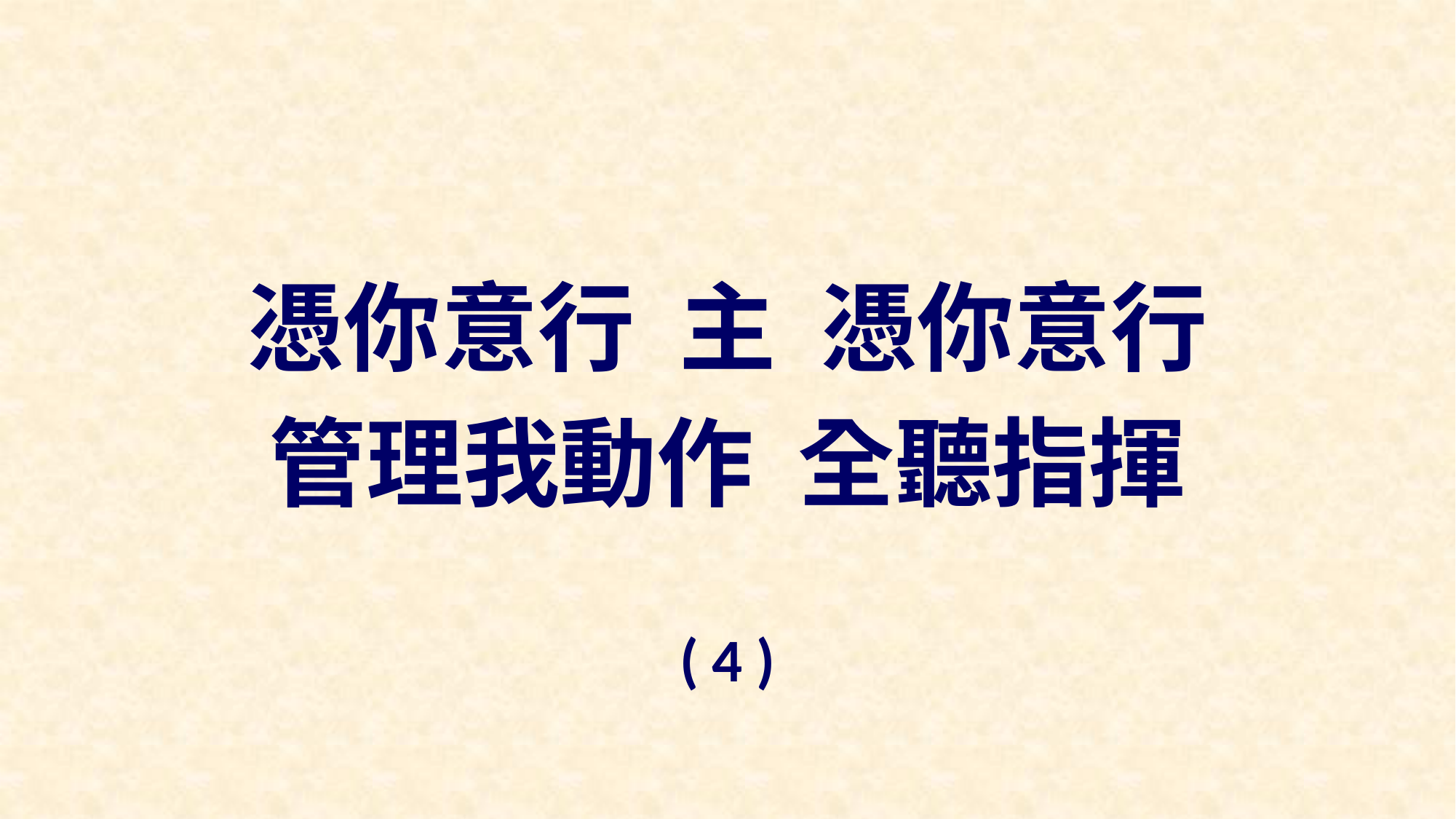

憑你意行  主  憑你意行
管理我動作  全聽指揮
( 4 )